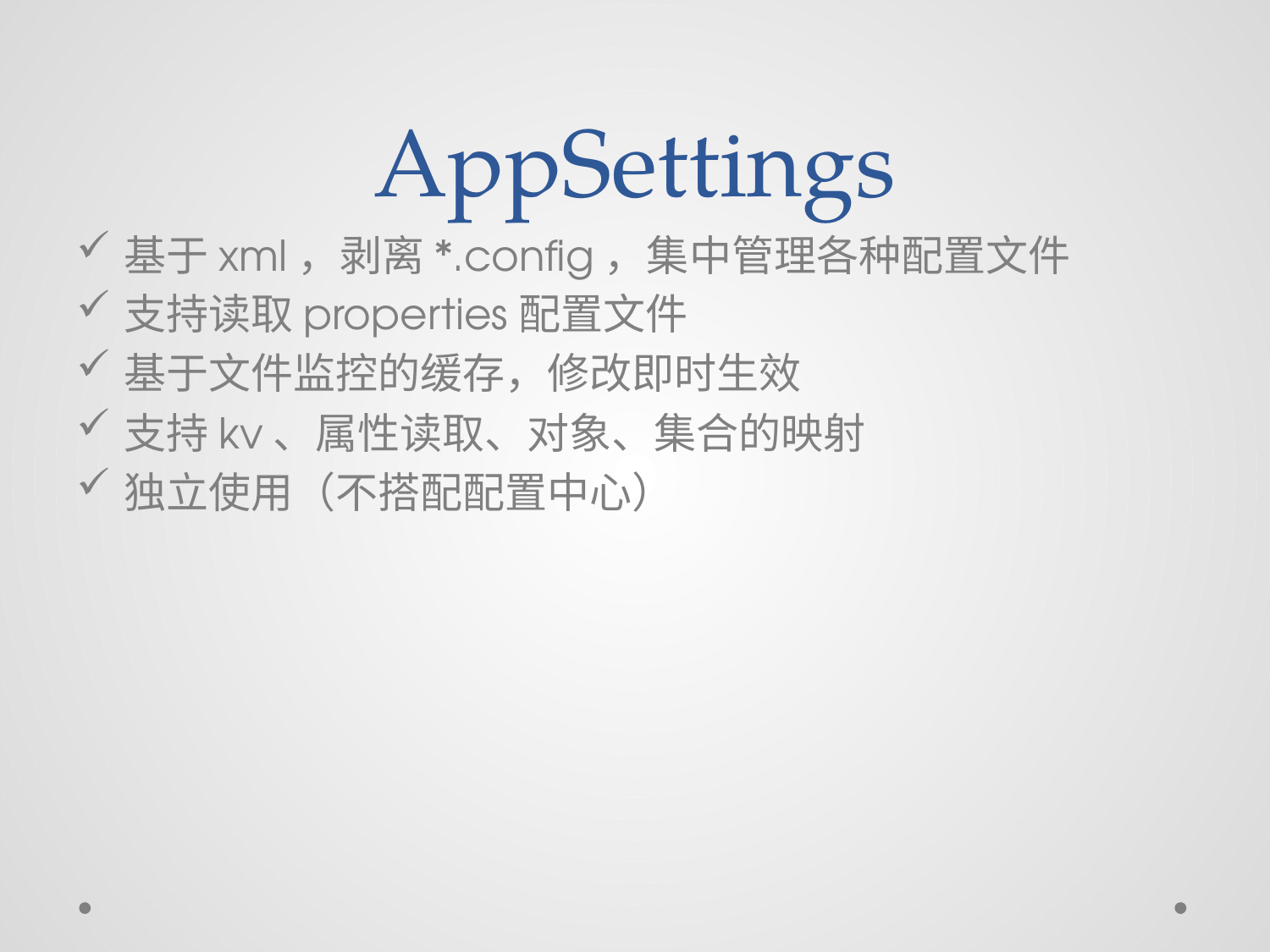

# AppSettings
基于xml，剥离*.config，集中管理各种配置文件
支持读取properties配置文件
基于文件监控的缓存，修改即时生效
支持kv、属性读取、对象、集合的映射
独立使用（不搭配配置中心）